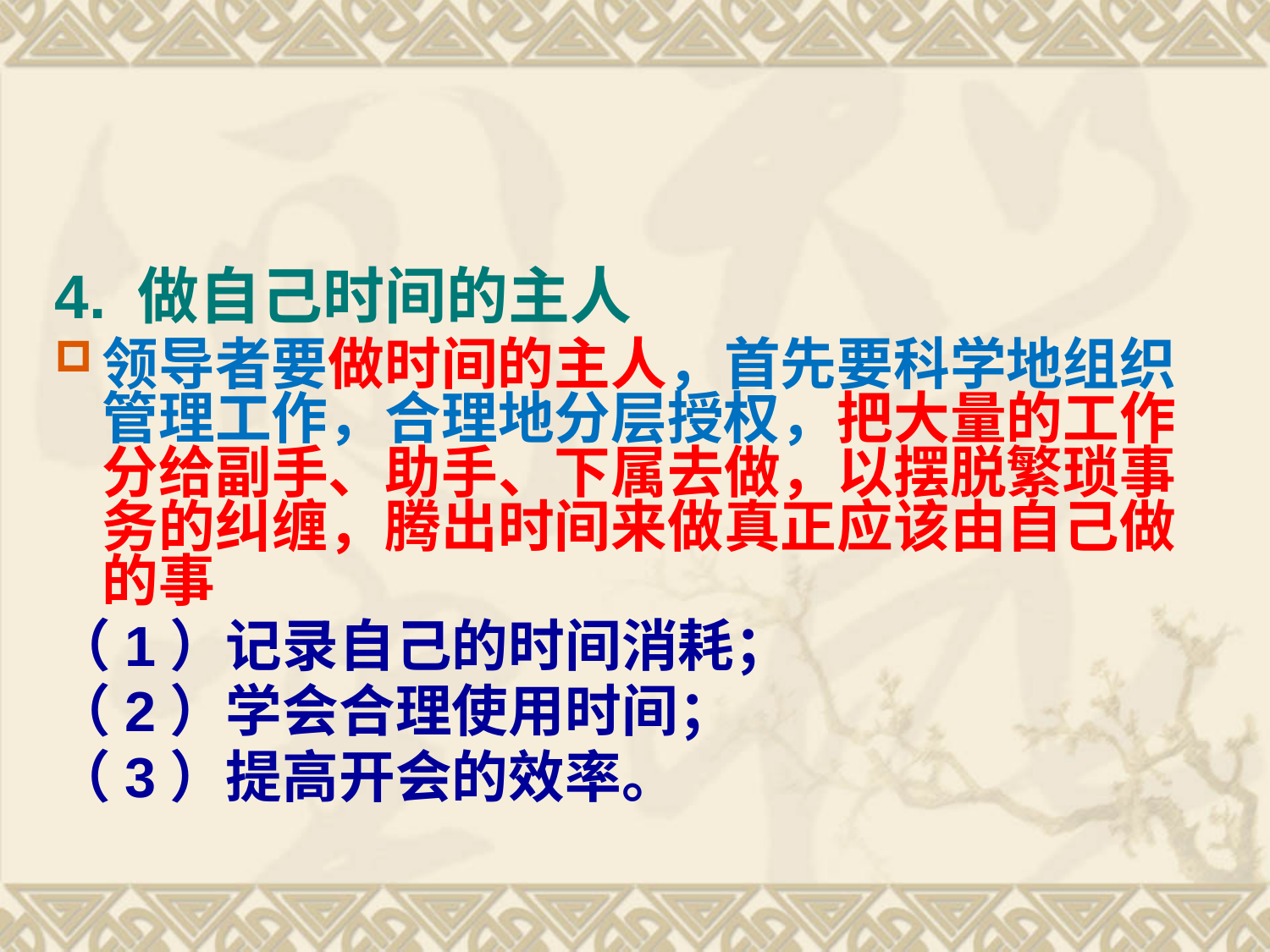

#
4. 做自己时间的主人
领导者要做时间的主人，首先要科学地组织管理工作，合理地分层授权，把大量的工作分给副手、助手、下属去做，以摆脱繁琐事务的纠缠，腾出时间来做真正应该由自己做的事
（1）记录自己的时间消耗；
（2）学会合理使用时间；
（3）提高开会的效率。